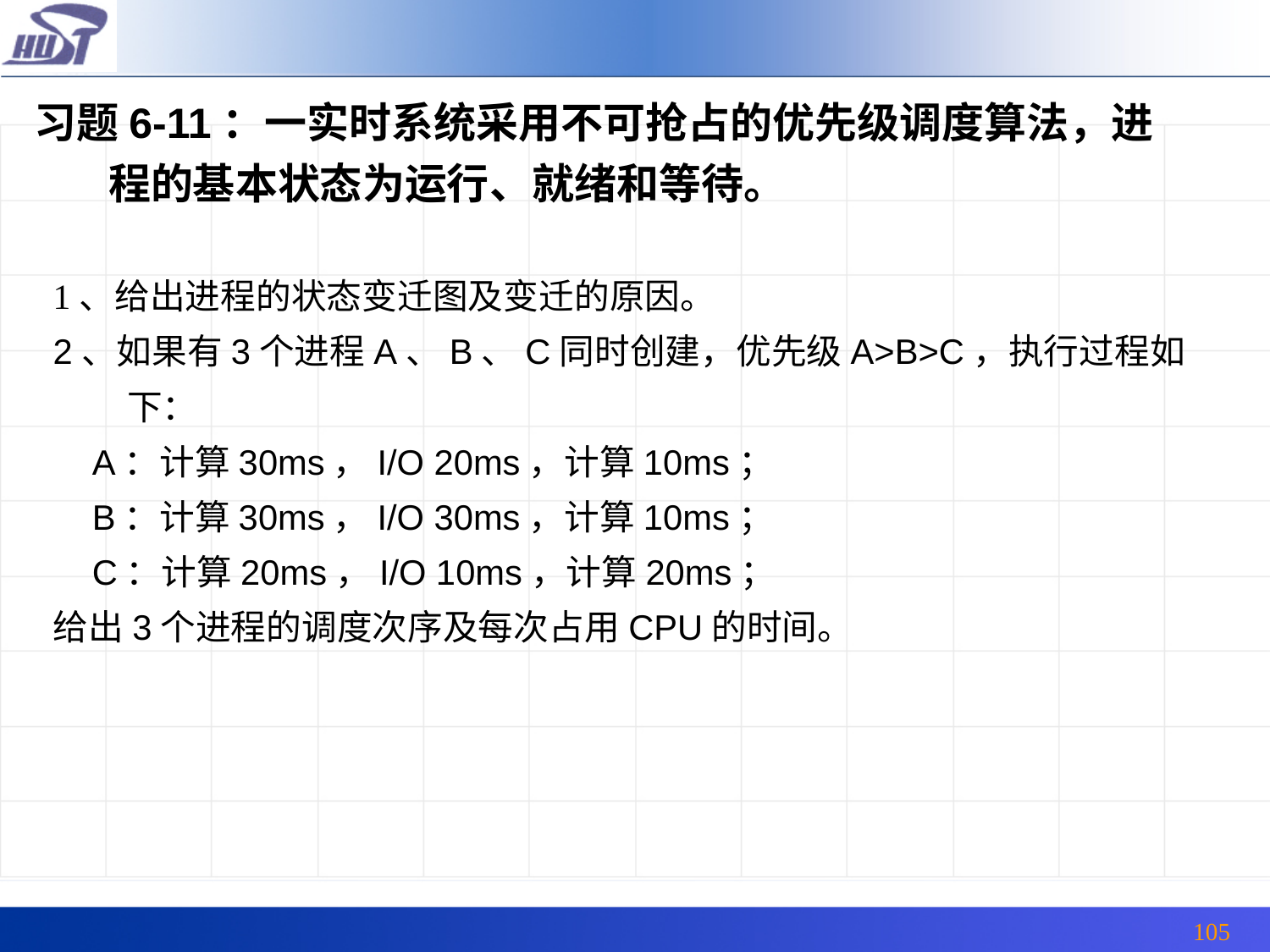

习题6-11：一实时系统采用不可抢占的优先级调度算法，进程的基本状态为运行、就绪和等待。
1、给出进程的状态变迁图及变迁的原因。
2、如果有3个进程A、B、C同时创建，优先级A>B>C，执行过程如下：
    A：计算30ms，I/O 20ms，计算10ms；
    B：计算30ms，I/O 30ms，计算10ms；
    C：计算20ms，I/O 10ms，计算20ms；
给出3个进程的调度次序及每次占用CPU的时间。

105